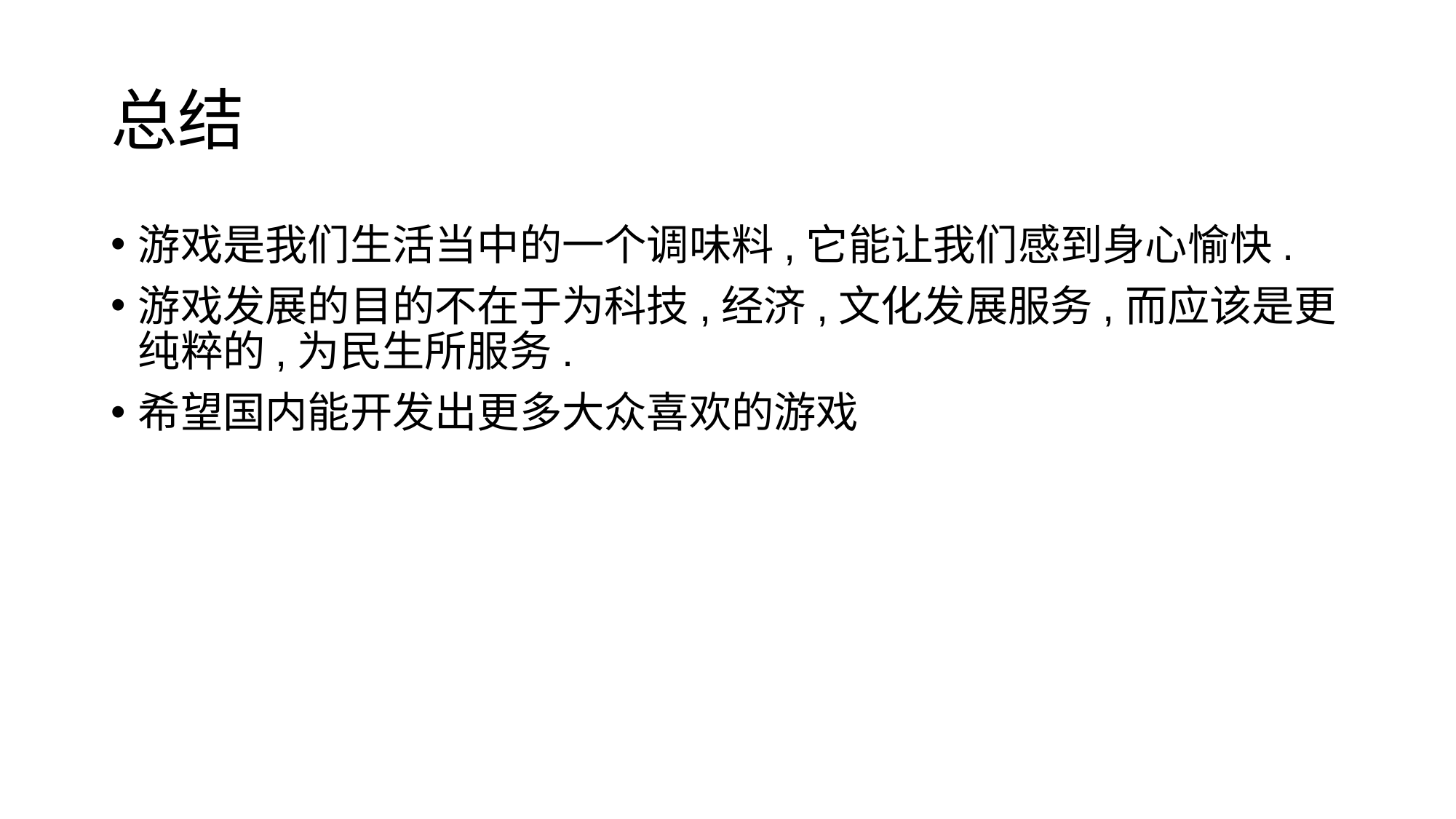

# 总结
游戏是我们生活当中的一个调味料,它能让我们感到身心愉快.
游戏发展的目的不在于为科技,经济,文化发展服务,而应该是更纯粹的,为民生所服务.
希望国内能开发出更多大众喜欢的游戏